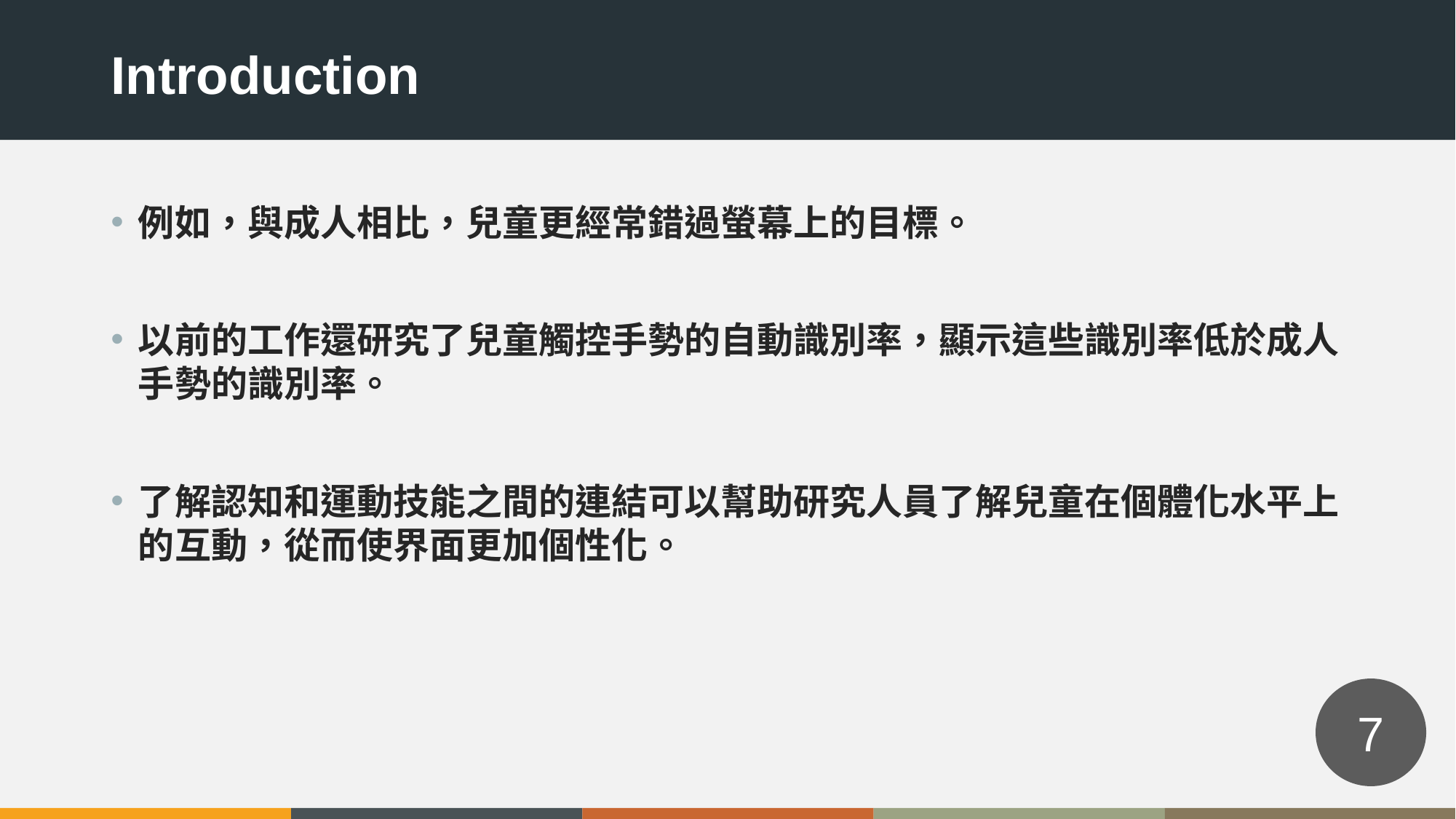

Introduction
例如，與成人相比，兒童更經常錯過螢幕上的目標。

以前的工作還研究了兒童觸控手勢的自動識別率，顯示這些識別率低於成人手勢的識別率。

了解認知和運動技能之間的連結可以幫助研究人員了解兒童在個體化水平上的互動，從而使界面更加個性化。
7